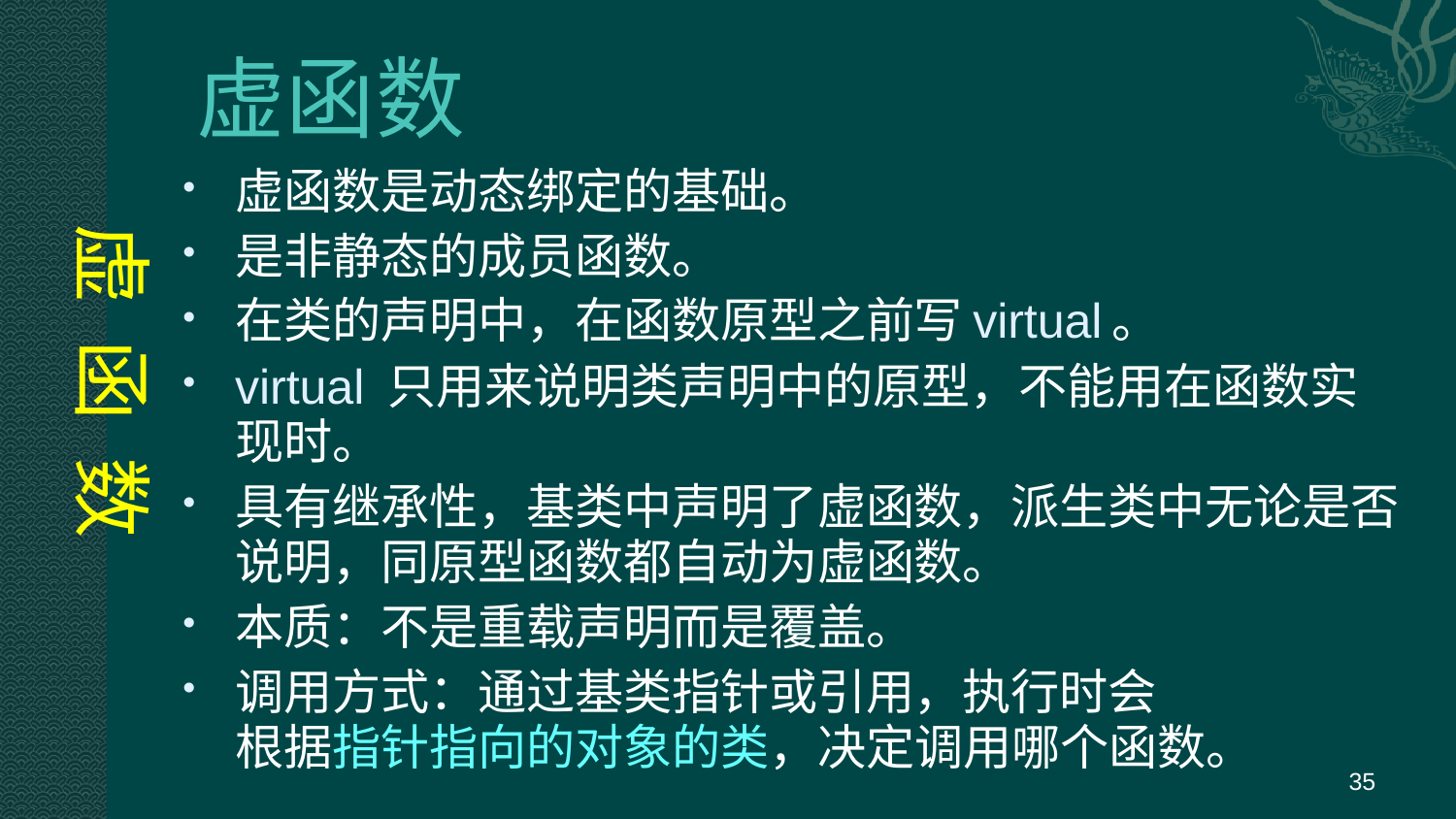

# 虚函数
虚  函  数
虚函数是动态绑定的基础。
是非静态的成员函数。
在类的声明中，在函数原型之前写virtual。
virtual 只用来说明类声明中的原型，不能用在函数实现时。
具有继承性，基类中声明了虚函数，派生类中无论是否说明，同原型函数都自动为虚函数。
本质：不是重载声明而是覆盖。
调用方式：通过基类指针或引用，执行时会
根据指针指向的对象的类，决定调用哪个函数。
35